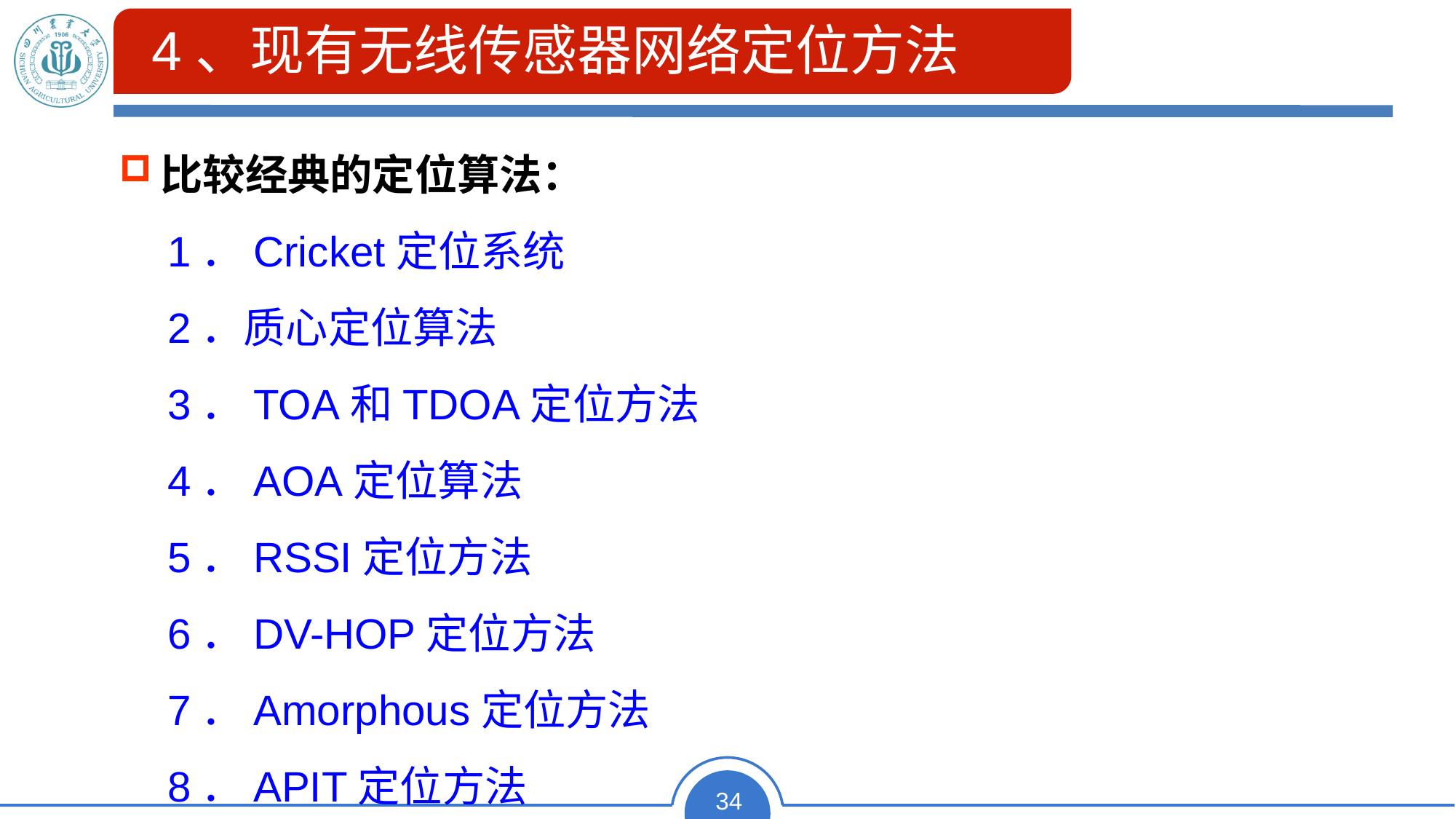

# 4、现有无线传感器网络定位方法
比较经典的定位算法：
1．Cricket定位系统
2．质心定位算法
3．TOA和TDOA定位方法
4．AOA定位算法
5．RSSI定位方法
6．DV-HOP定位方法
7．Amorphous定位方法
8．APIT定位方法